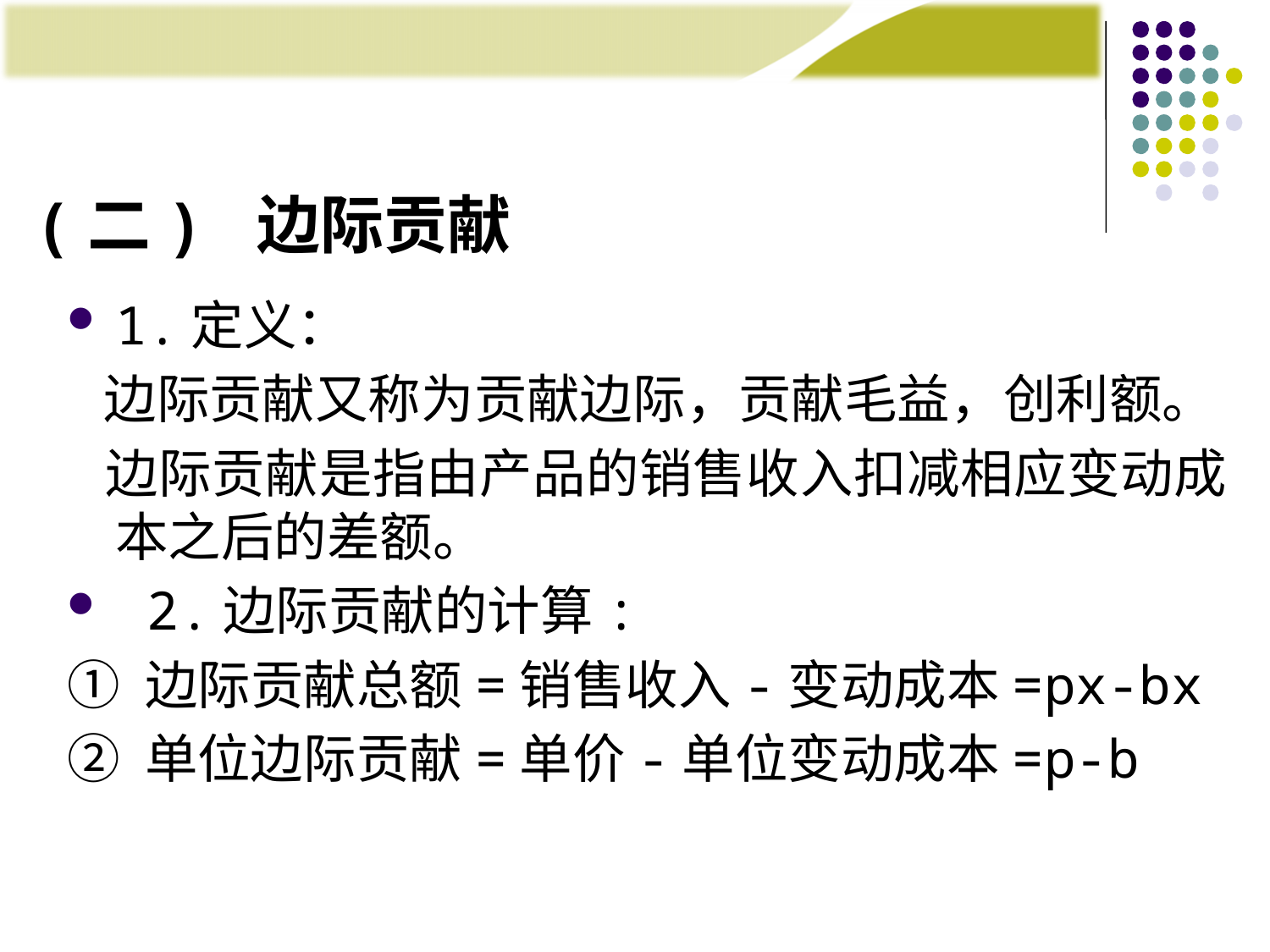

81
(二) 边际贡献
1.定义：
  边际贡献又称为贡献边际，贡献毛益，创利额。
  边际贡献是指由产品的销售收入扣减相应变动成本之后的差额。
 2.边际贡献的计算:
① 边际贡献总额=销售收入-变动成本=px-bx
② 单位边际贡献=单价-单位变动成本=p-b